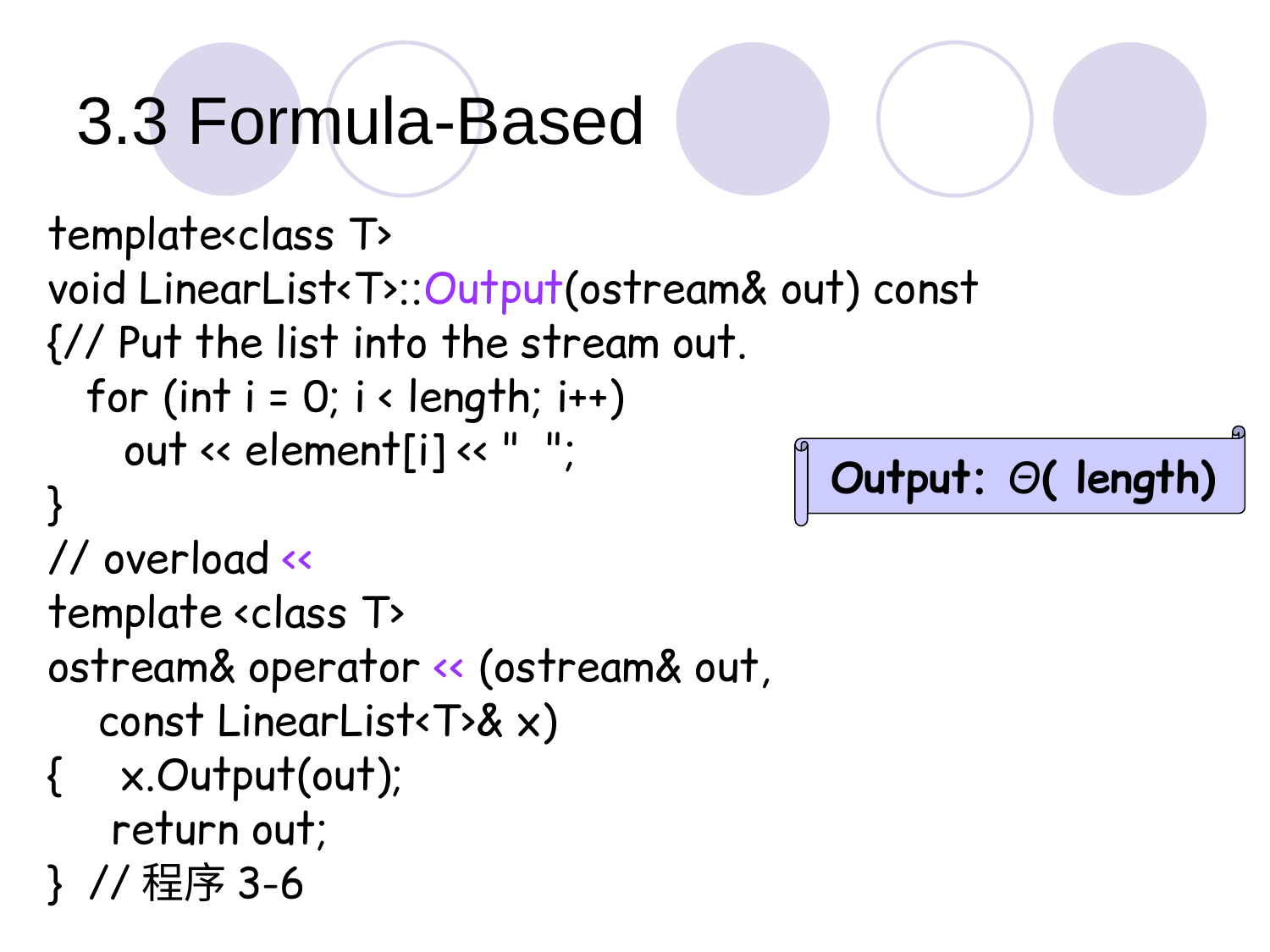

# 3.3 Formula-Based
template<class T>
void LinearList<T>::Output(ostream& out) const
{// Put the list into the stream out.
   for (int i = 0; i < length; i++)
      out << element[i] << "  ";
}
// overload <<
template <class T>
ostream& operator << (ostream& out,
    const LinearList<T>& x)
{ 	  x.Output(out);
     return out;
}  //程序3-6
Output: Θ( length)
19.9.25
18